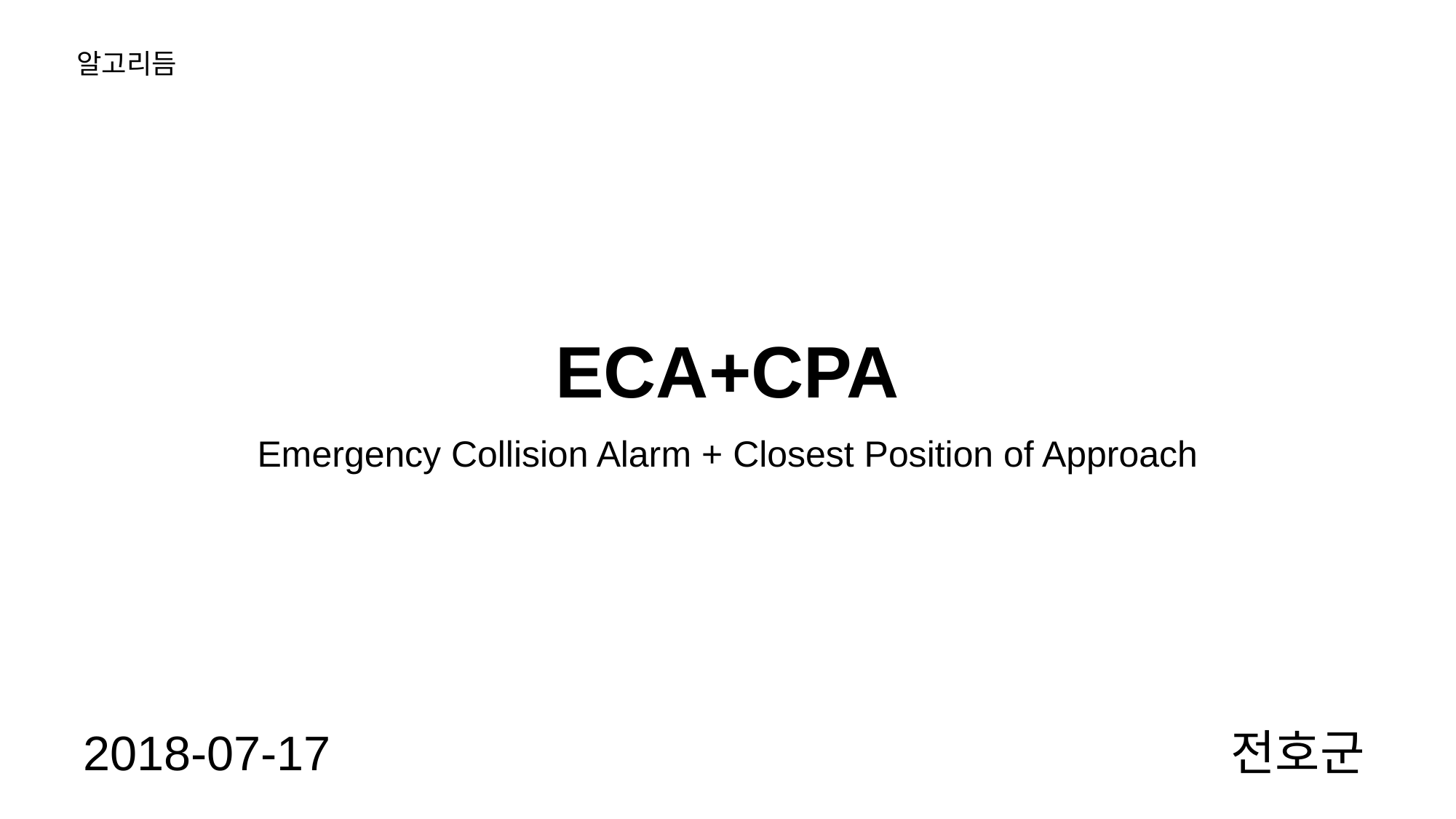

알고리듬
# ECA+CPA
Emergency Collision Alarm + Closest Position of Approach
2018-07-17
전호군